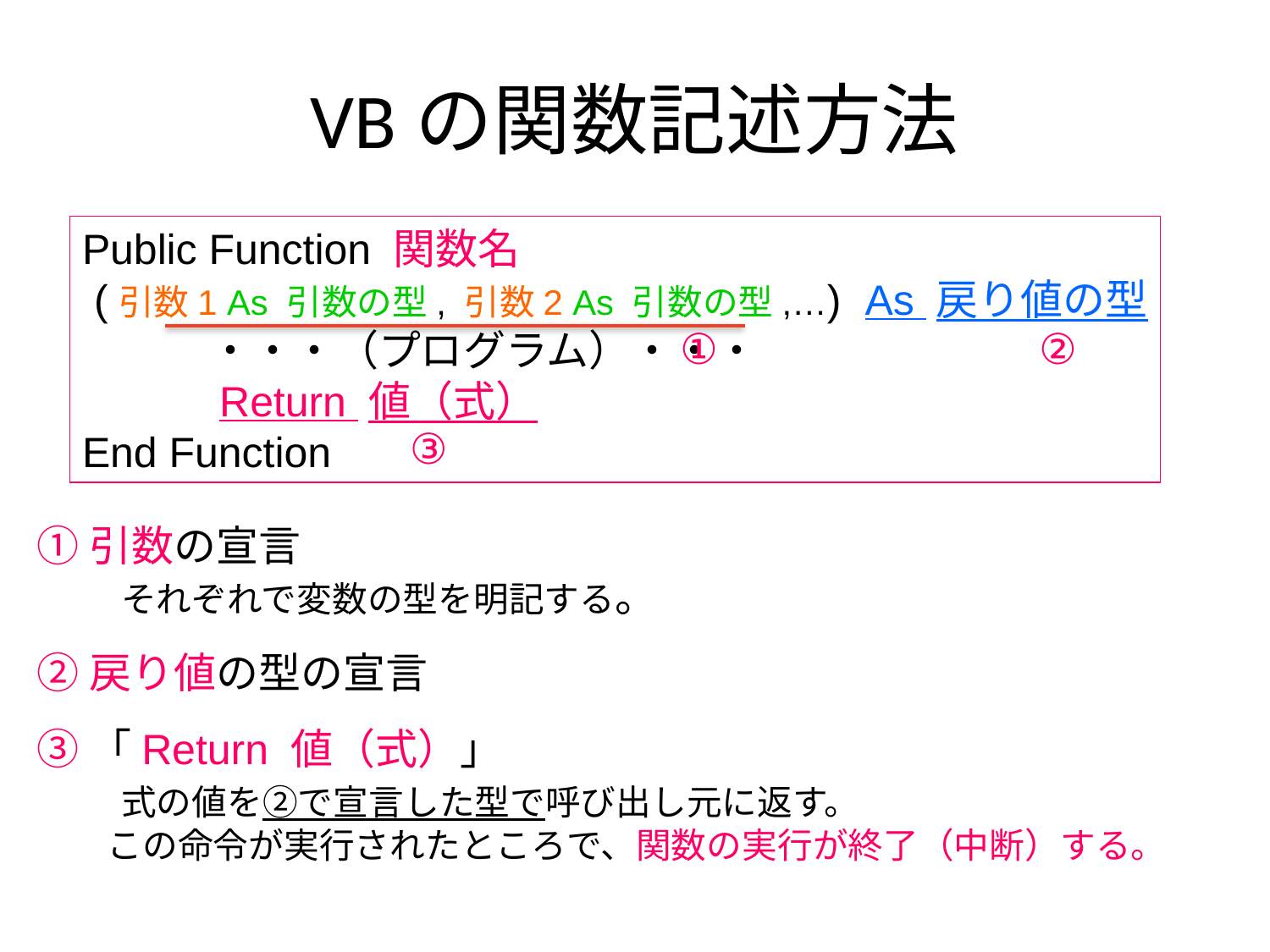

# VBの関数記述方法
Public Function 関数名
 (引数1 As 引数の型, 引数2 As 引数の型,…)  As 戻り値の型
　　　・・・（プログラム）・・・
　　　Return 値（式）
End Function
①
②
③
①引数の宣言
　　それぞれで変数の型を明記する。

②戻り値の型の宣言

③「Return 値（式）」
　　式の値を②で宣言した型で呼び出し元に返す。
　　この命令が実行されたところで、関数の実行が終了（中断）する。